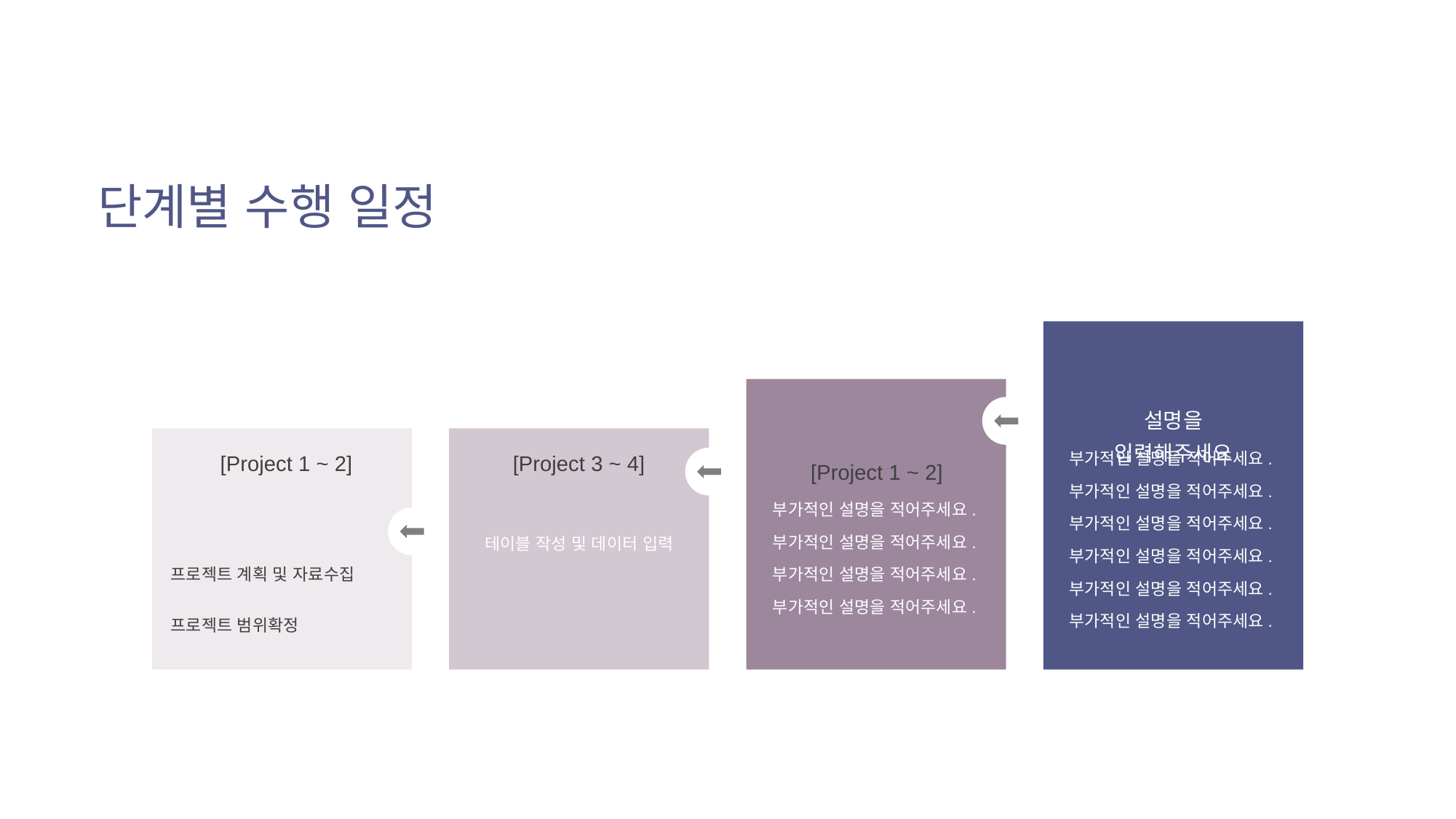

단계별 수행 일정

설명을 입력해주세요

부가적인 설명을 적어주세요.
부가적인 설명을 적어주세요.
부가적인 설명을 적어주세요.
부가적인 설명을 적어주세요.
부가적인 설명을 적어주세요.
부가적인 설명을 적어주세요.

[Project 1 ~ 2]

[Project 3 ~ 4]

[Project 1 ~ 2]

부가적인 설명을 적어주세요.
부가적인 설명을 적어주세요.
부가적인 설명을 적어주세요.
부가적인 설명을 적어주세요.

테이블 작성 및 데이터 입력
프로젝트 계획 및 자료수집

프로젝트 범위확정